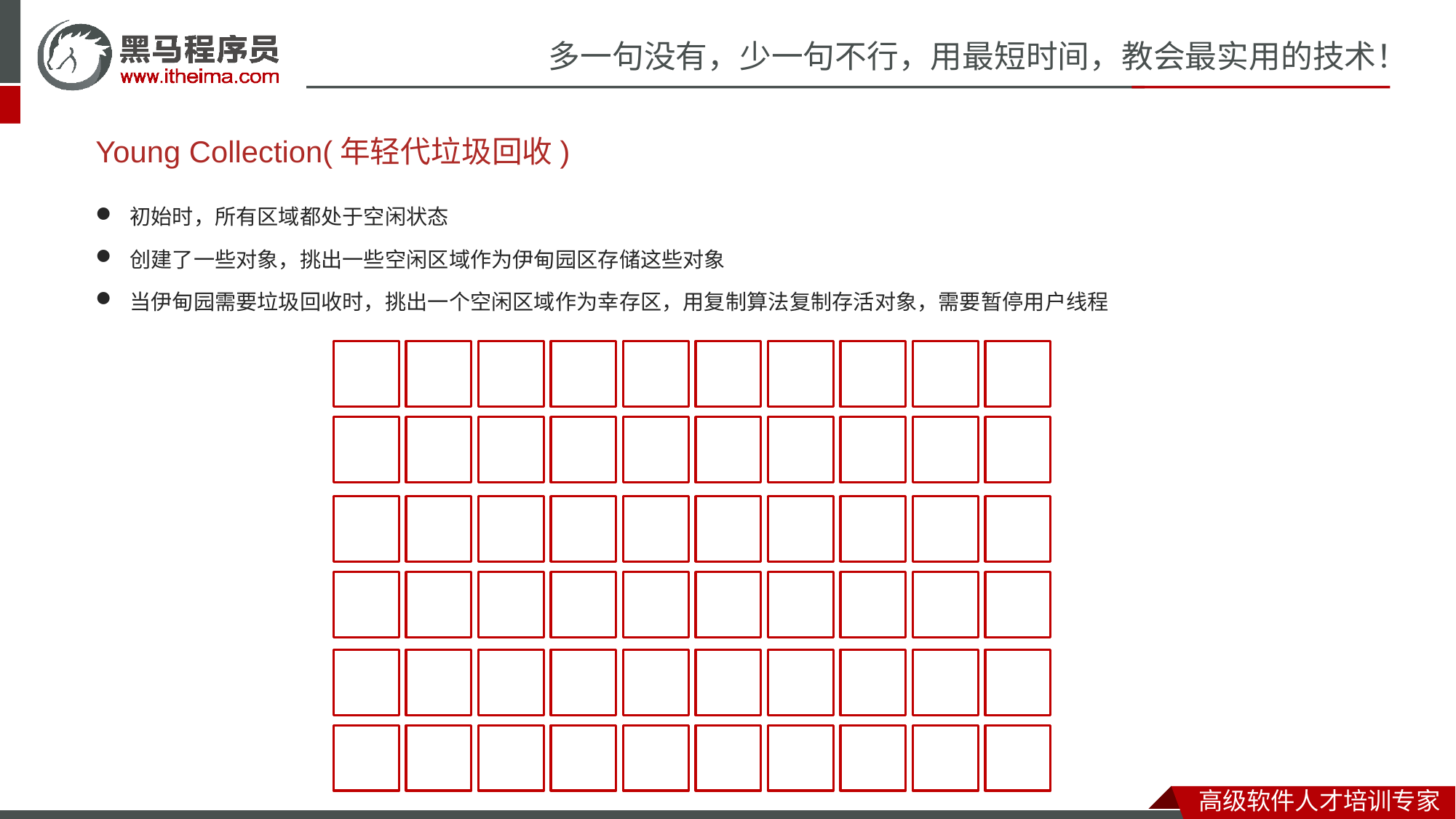

# Young Collection(年轻代垃圾回收)
初始时，所有区域都处于空闲状态
创建了一些对象，挑出一些空闲区域作为伊甸园区存储这些对象
当伊甸园需要垃圾回收时，挑出一个空闲区域作为幸存区，用复制算法复制存活对象，需要暂停用户线程